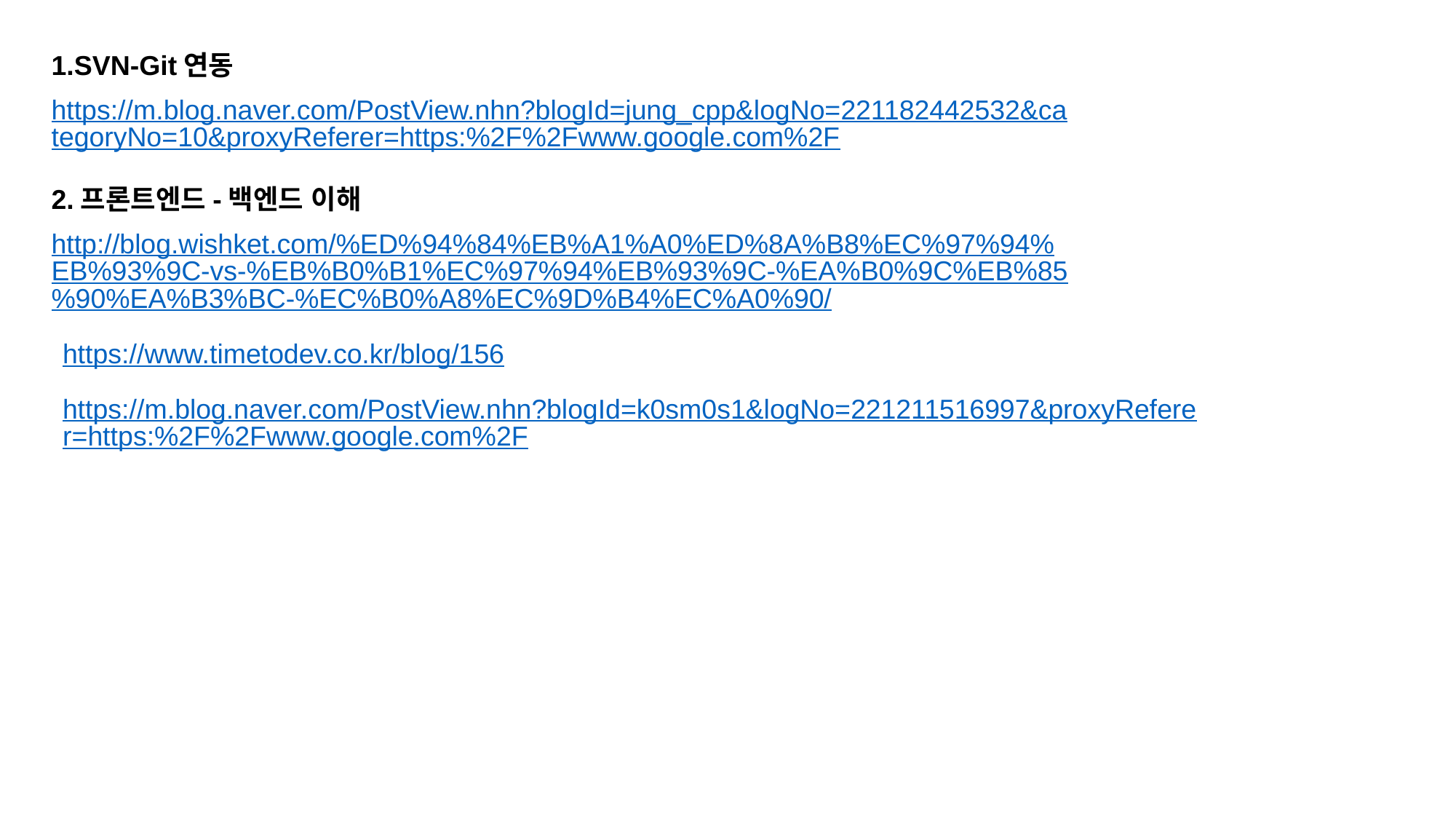

1.SVN-Git연동
https://m.blog.naver.com/PostView.nhn?blogId=jung_cpp&logNo=221182442532&categoryNo=10&proxyReferer=https:%2F%2Fwww.google.com%2F
2.프론트엔드-백엔드 이해
http://blog.wishket.com/%ED%94%84%EB%A1%A0%ED%8A%B8%EC%97%94%EB%93%9C-vs-%EB%B0%B1%EC%97%94%EB%93%9C-%EA%B0%9C%EB%85%90%EA%B3%BC-%EC%B0%A8%EC%9D%B4%EC%A0%90/
https://www.timetodev.co.kr/blog/156
https://m.blog.naver.com/PostView.nhn?blogId=k0sm0s1&logNo=221211516997&proxyReferer=https:%2F%2Fwww.google.com%2F